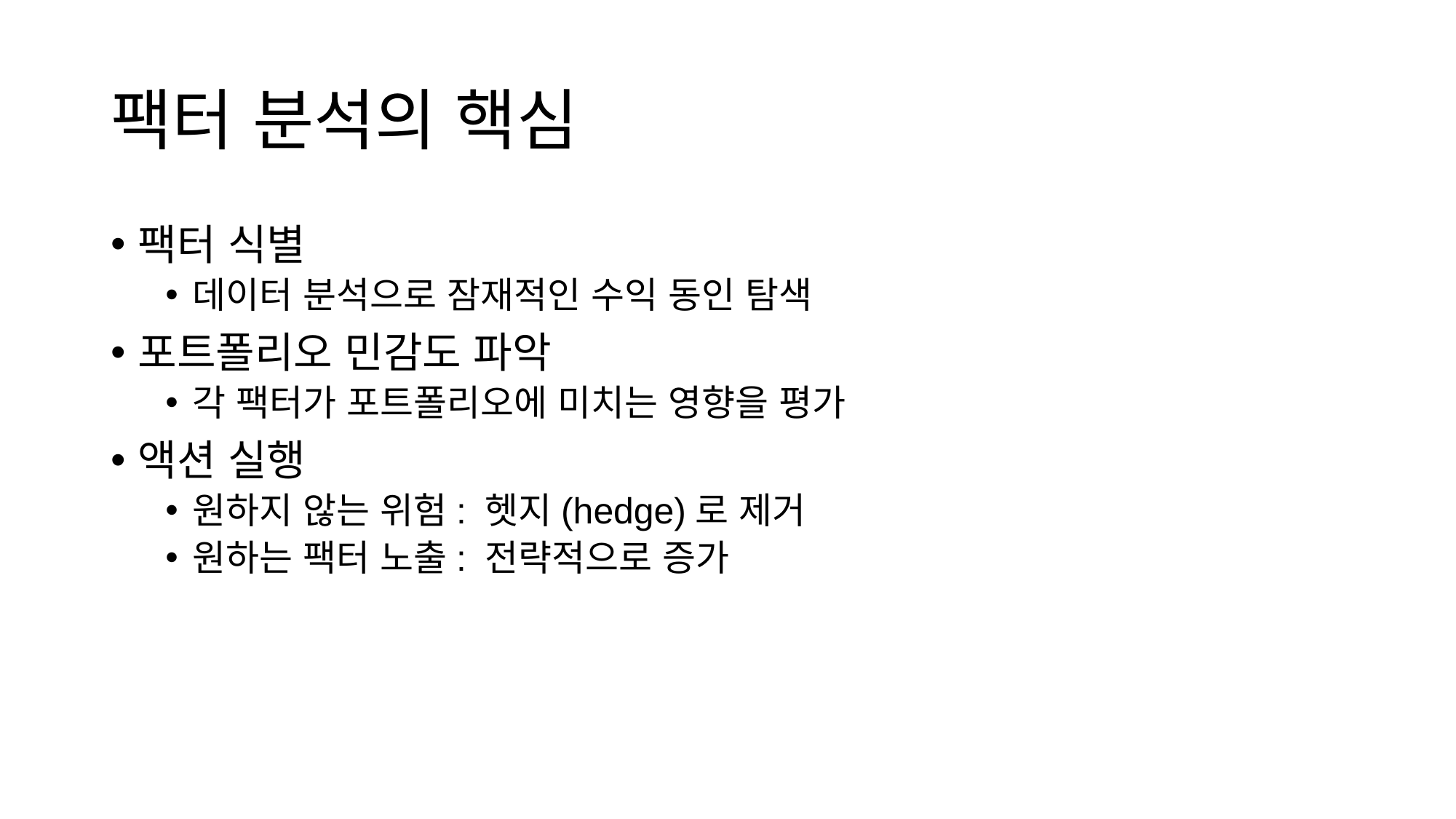

# 팩터 분석의 핵심
팩터 식별
데이터 분석으로 잠재적인 수익 동인 탐색
포트폴리오 민감도 파악
각 팩터가 포트폴리오에 미치는 영향을 평가
액션 실행
원하지 않는 위험: 헷지(hedge)로 제거
원하는 팩터 노출: 전략적으로 증가